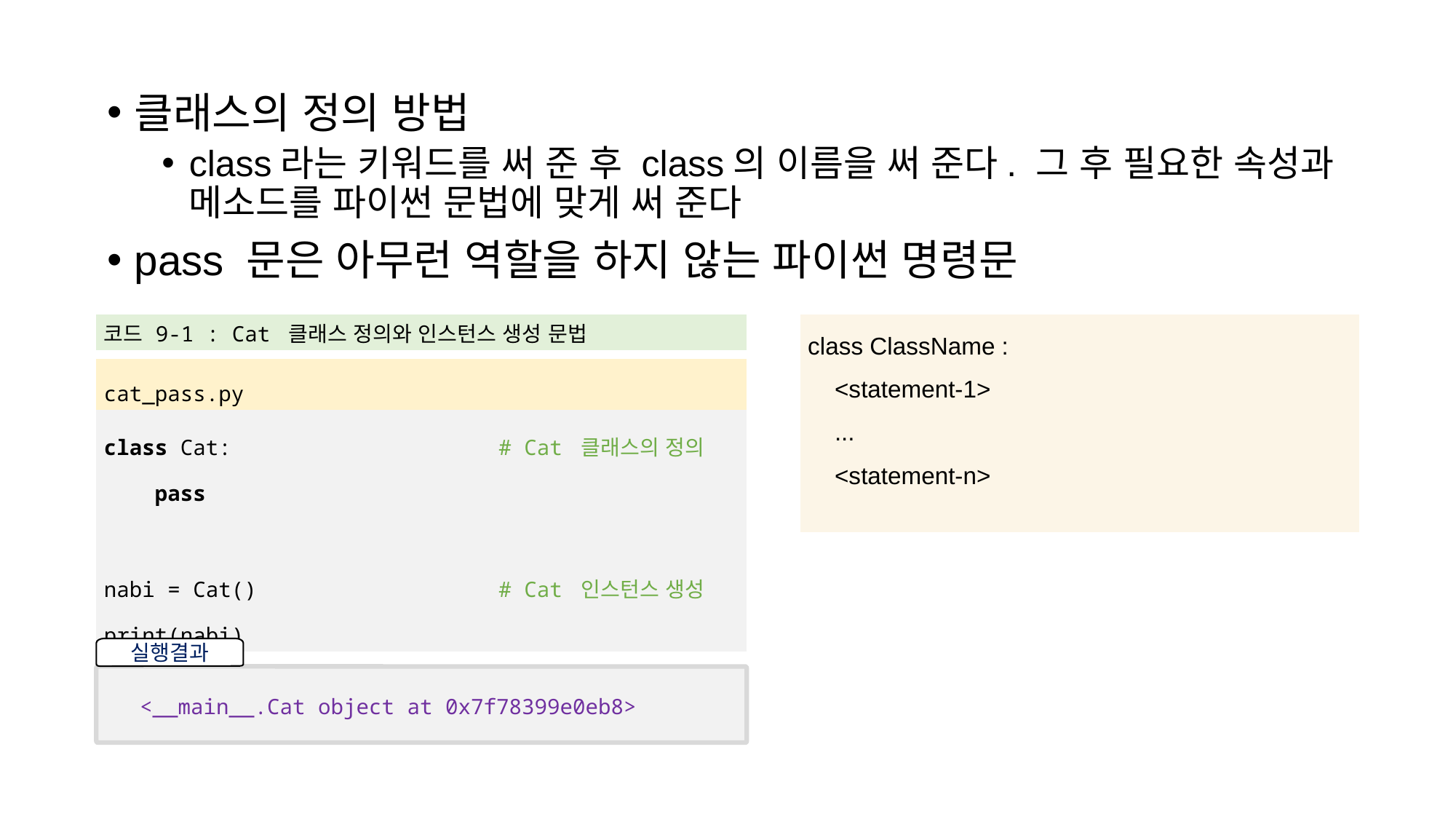

클래스의 정의 방법
class라는 키워드를 써 준 후 class의 이름을 써 준다. 그 후 필요한 속성과 메소드를 파이썬 문법에 맞게 써 준다
pass 문은 아무런 역할을 하지 않는 파이썬 명령문

| 코드 9-1 : Cat 클래스 정의와 인스턴스 생성 문법 |
| --- |
|  |
| cat\_pass.py |
| class Cat: # Cat 클래스의 정의 pass nabi = Cat() # Cat 인스턴스 생성 print(nabi) |
| class ClassName : <statement-1> ... <statement-n> |
| --- |
|  |
실행결과

<__main__.Cat object at 0x7f78399e0eb8>